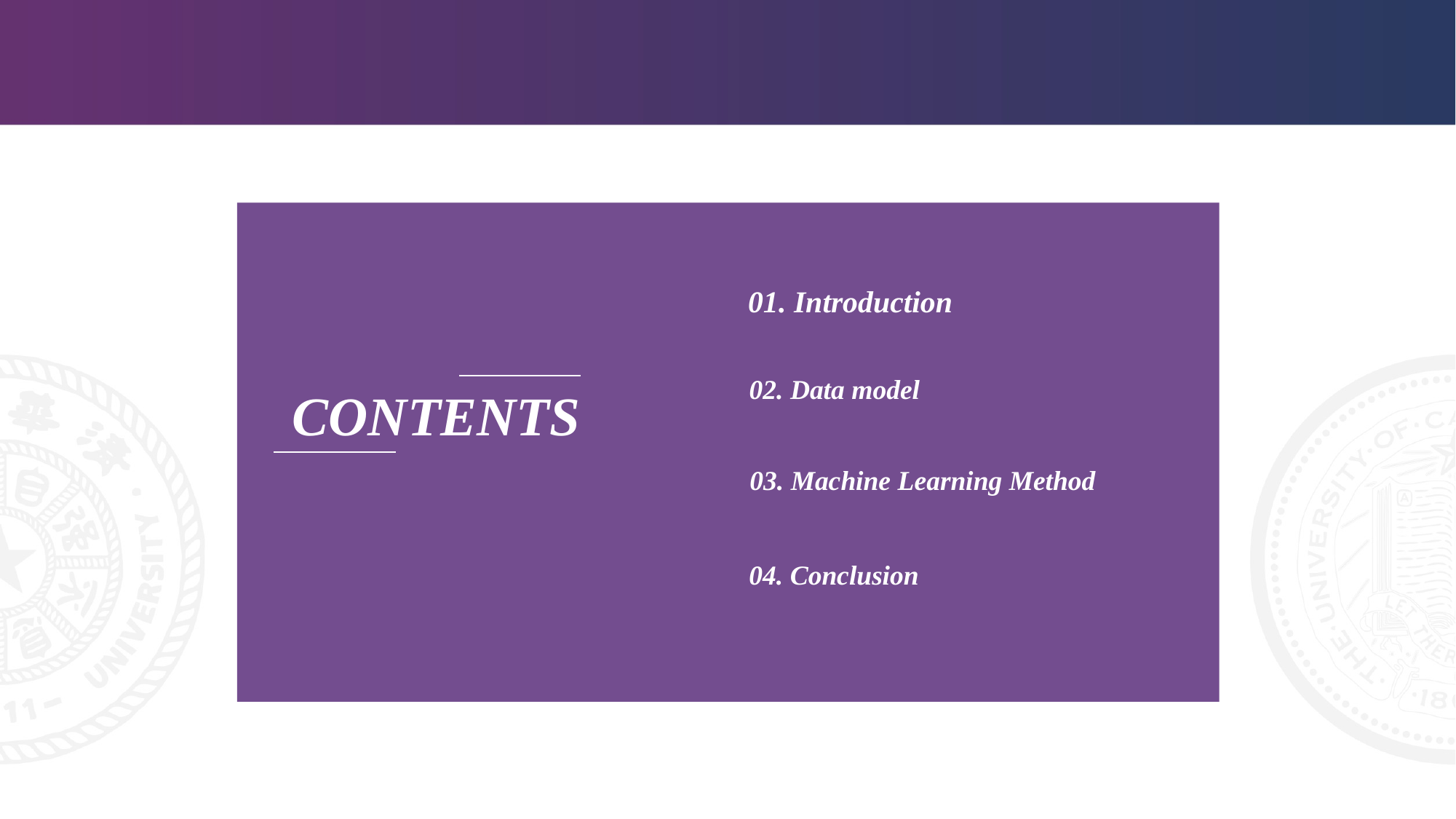

01. Introduction
02. Data model
01.项目简介
CONTENTS
Project description
03. Machine Learning Method
目 录
02.市场分析
Market analysis
04. Conclusion
CONTENTS
03.产品设计
Investment
Product design
04.投资回报